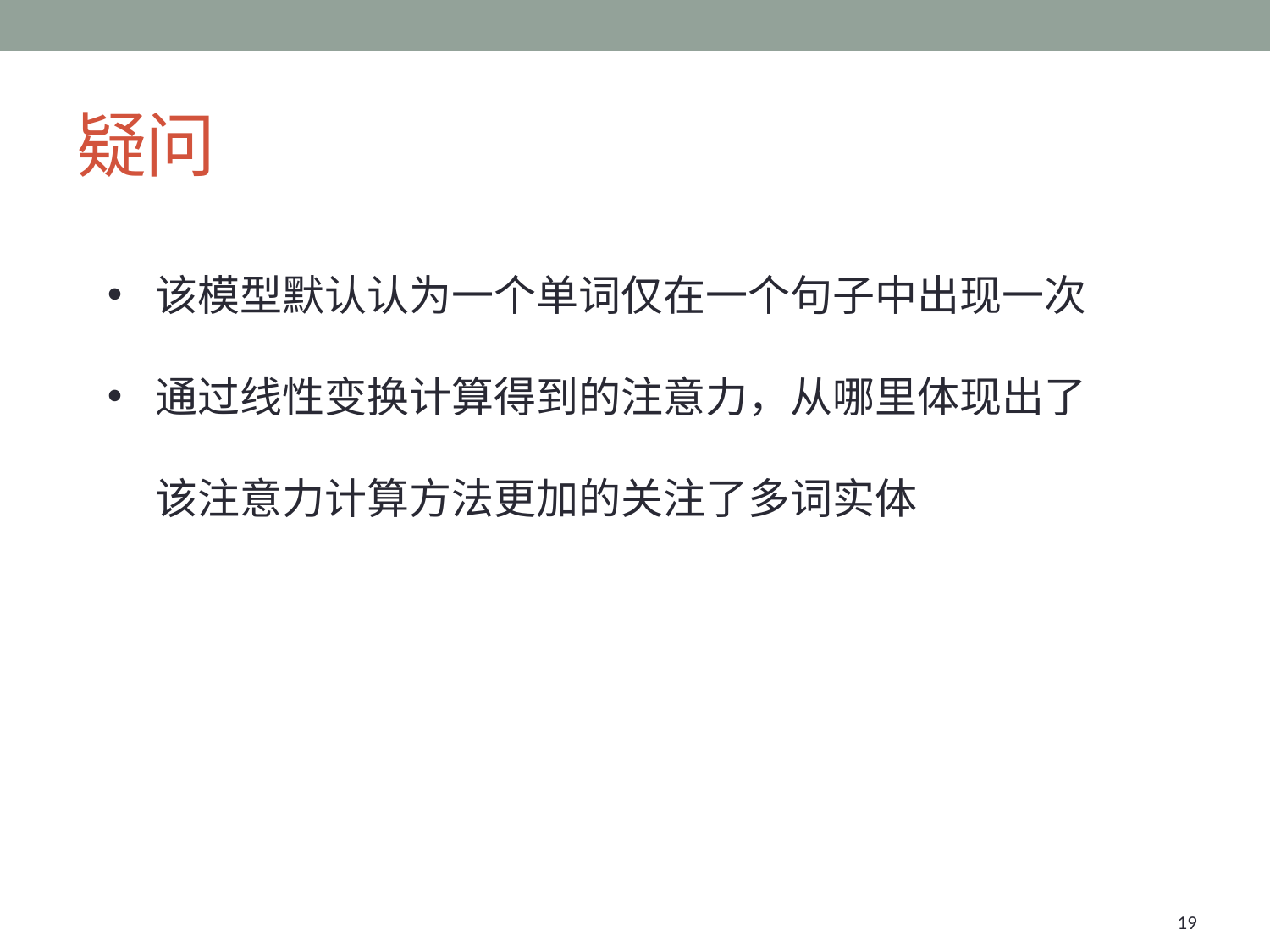

# 疑问
该模型默认认为一个单词仅在一个句子中出现一次
通过线性变换计算得到的注意力，从哪里体现出了该注意力计算方法更加的关注了多词实体

19